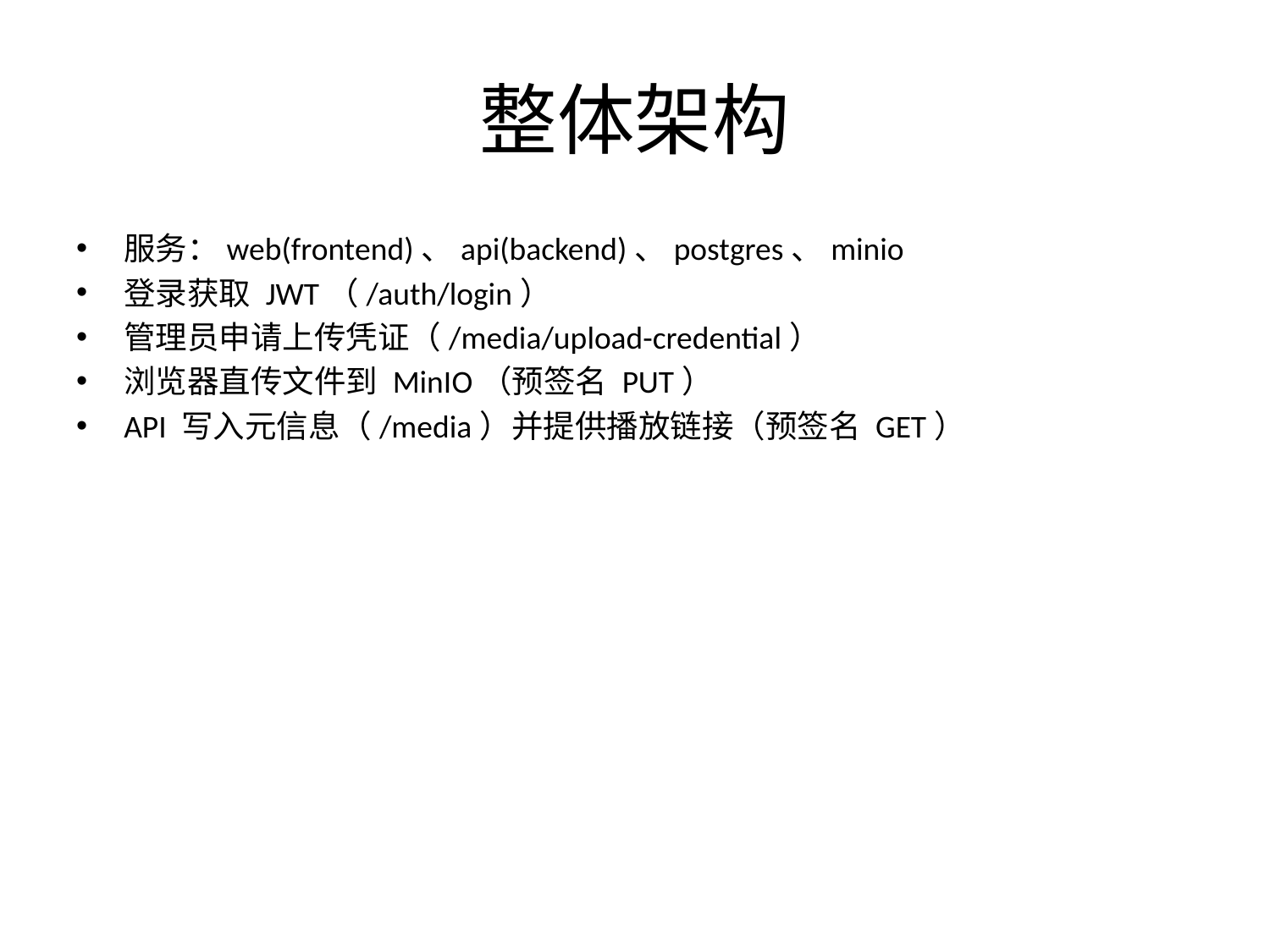

# 整体架构
服务：web(frontend)、api(backend)、postgres、minio
登录获取 JWT（/auth/login）
管理员申请上传凭证（/media/upload-credential）
浏览器直传文件到 MinIO（预签名 PUT）
API 写入元信息（/media）并提供播放链接（预签名 GET）